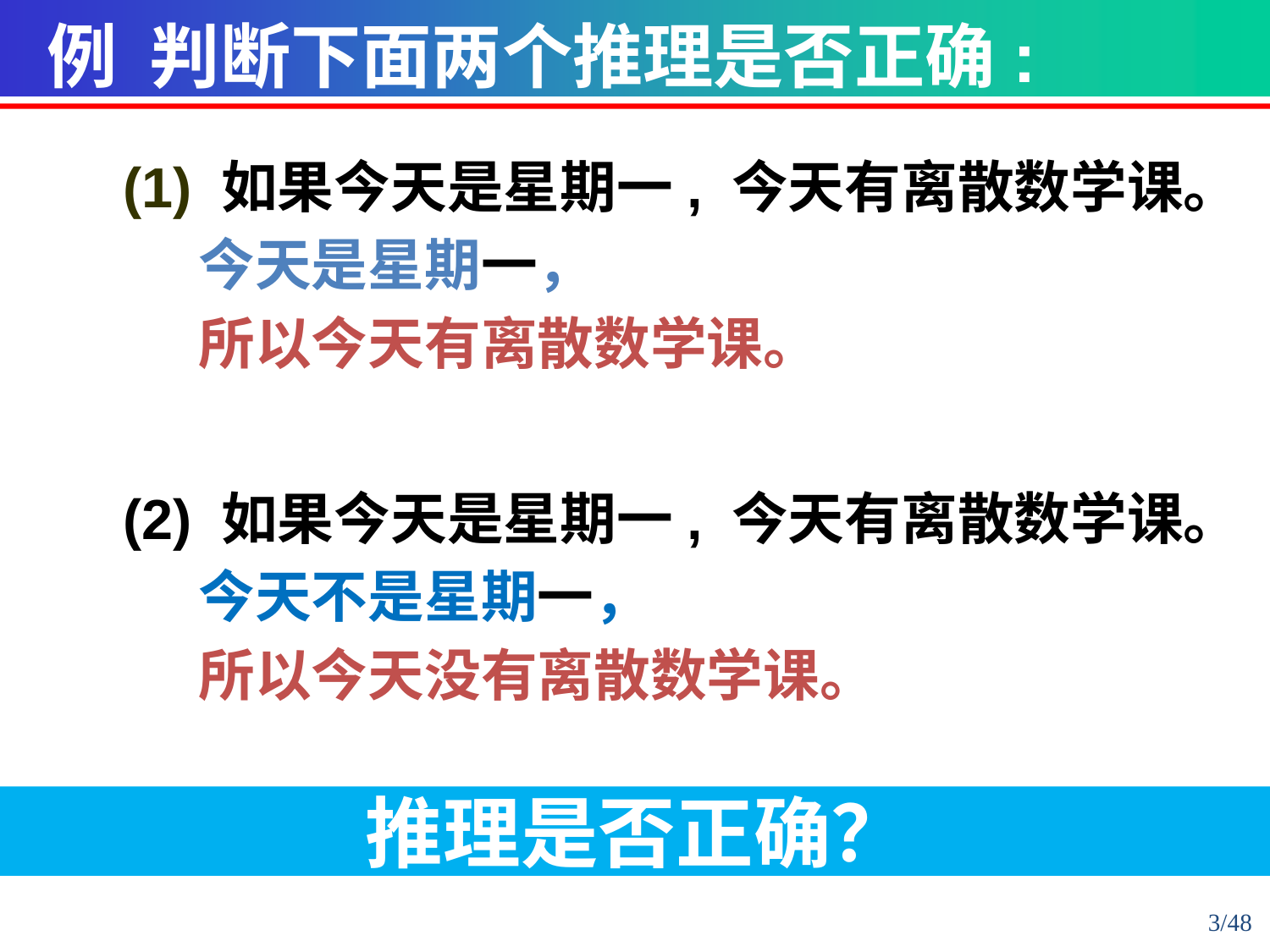

例  判断下面两个推理是否正确:
 (1) 如果今天是星期一, 今天有离散数学课。
      今天是星期一，
      所以今天有离散数学课。

 (2) 如果今天是星期一, 今天有离散数学课。
      今天不是星期一，
      所以今天没有离散数学课。
推理是否正确？
3/48